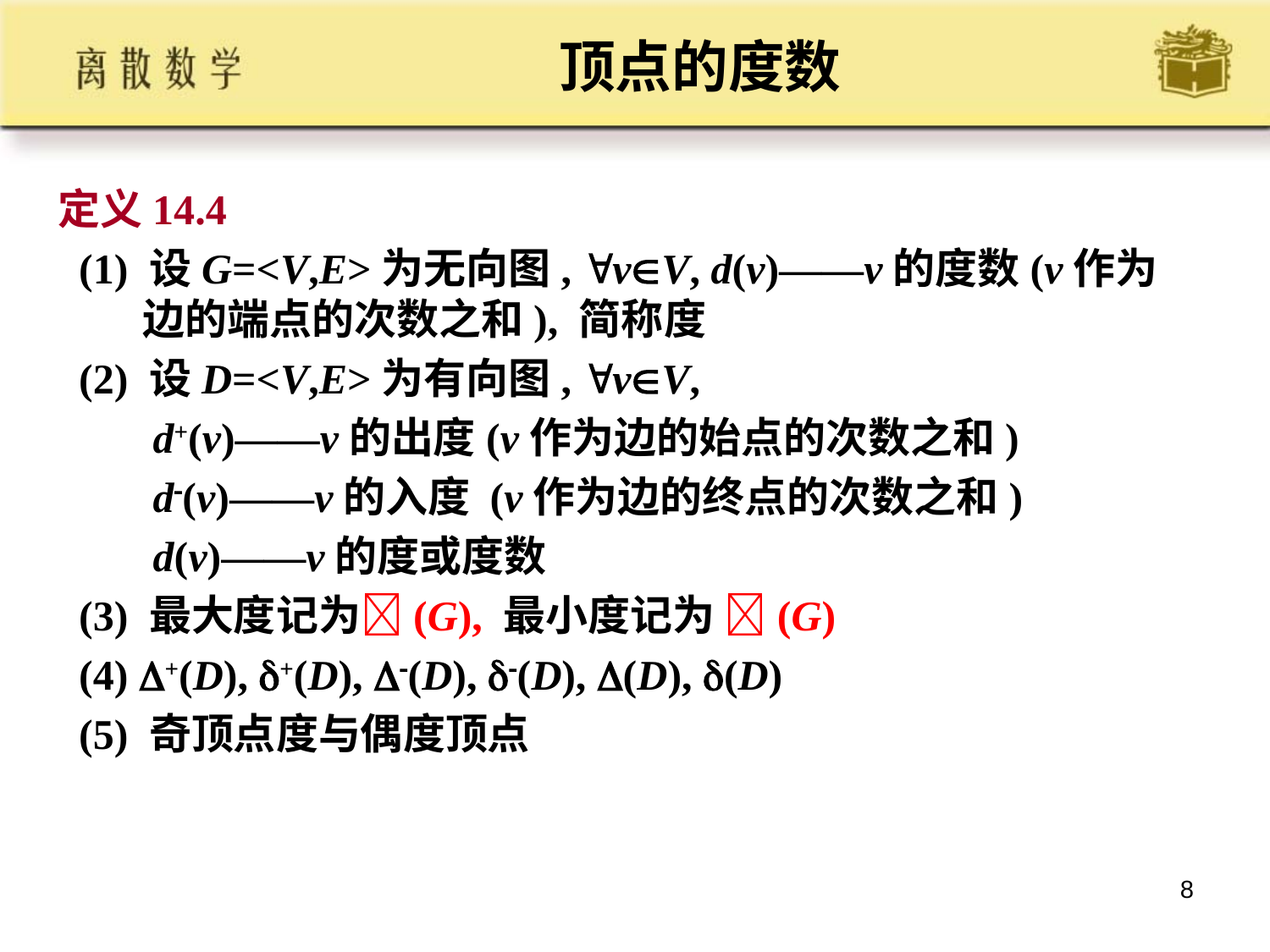

# 顶点的度数
定义14.4
  (1) 设G=<V,E>为无向图, ∀v∈V, d(v)——v的度数(v作为边的端点的次数之和), 简称度
  (2) 设D=<V,E>为有向图, ∀v∈V,
         d+(v)——v的出度(v作为边的始点的次数之和)
         d−(v)——v的入度 (v作为边的终点的次数之和)
         d(v)——v的度或度数
  (3) 最大度记为Δ(G), 最小度记为 δ(G)
  (4) Δ+(D), δ+(D), Δ−(D), δ−(D), Δ(D), δ(D)
  (5) 奇顶点度与偶度顶点
8